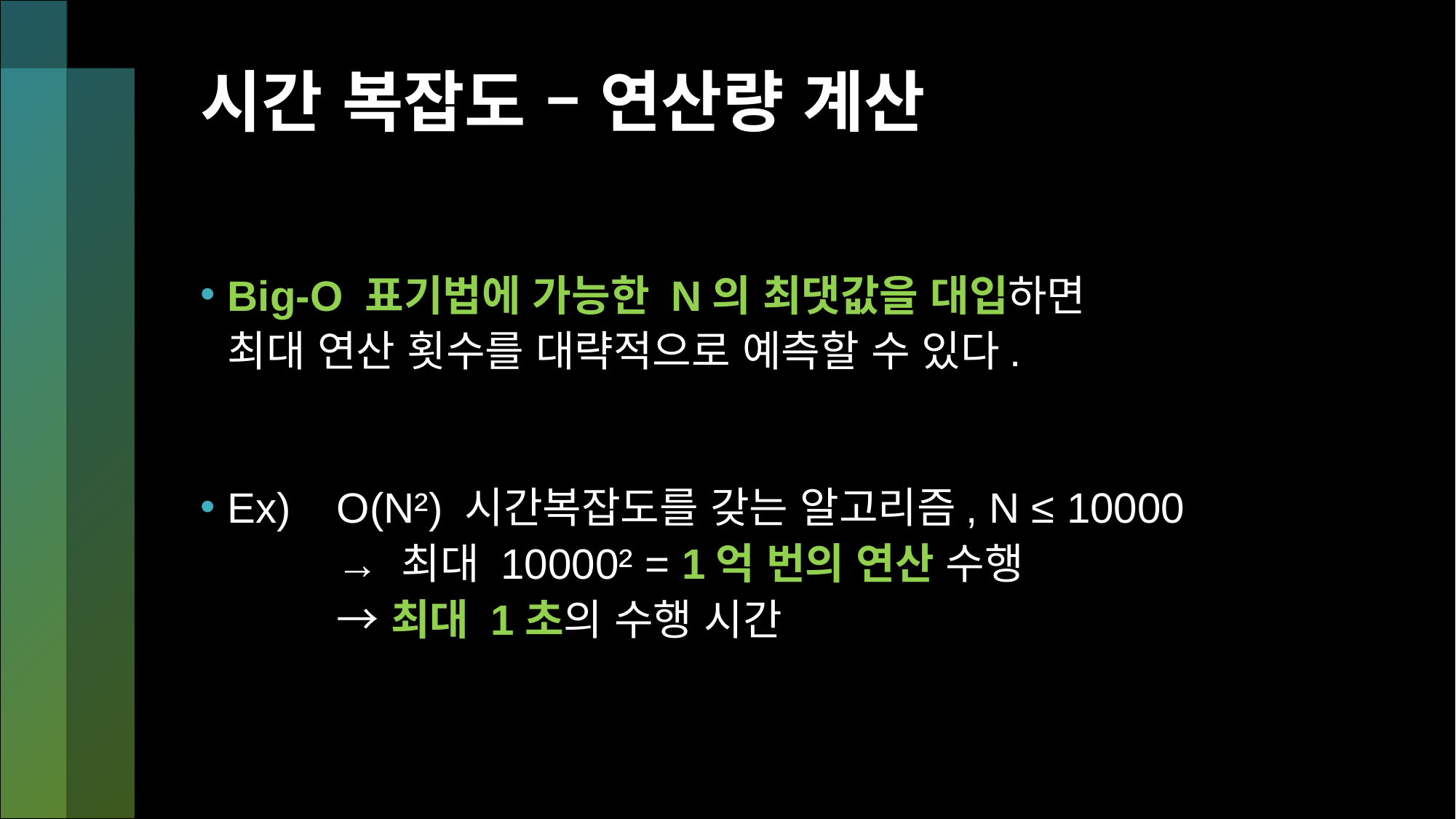

# 시간 복잡도 – 연산량 계산
Big-O 표기법에 가능한 N의 최댓값을 대입하면
최대 연산 횟수를 대략적으로 예측할 수 있다.

Ex) 	O(N²) 시간복잡도를 갖는 알고리즘, N ≤ 10000
	→ 최대 10000² = 1억 번의 연산 수행
	→ 최대 1초의 수행 시간